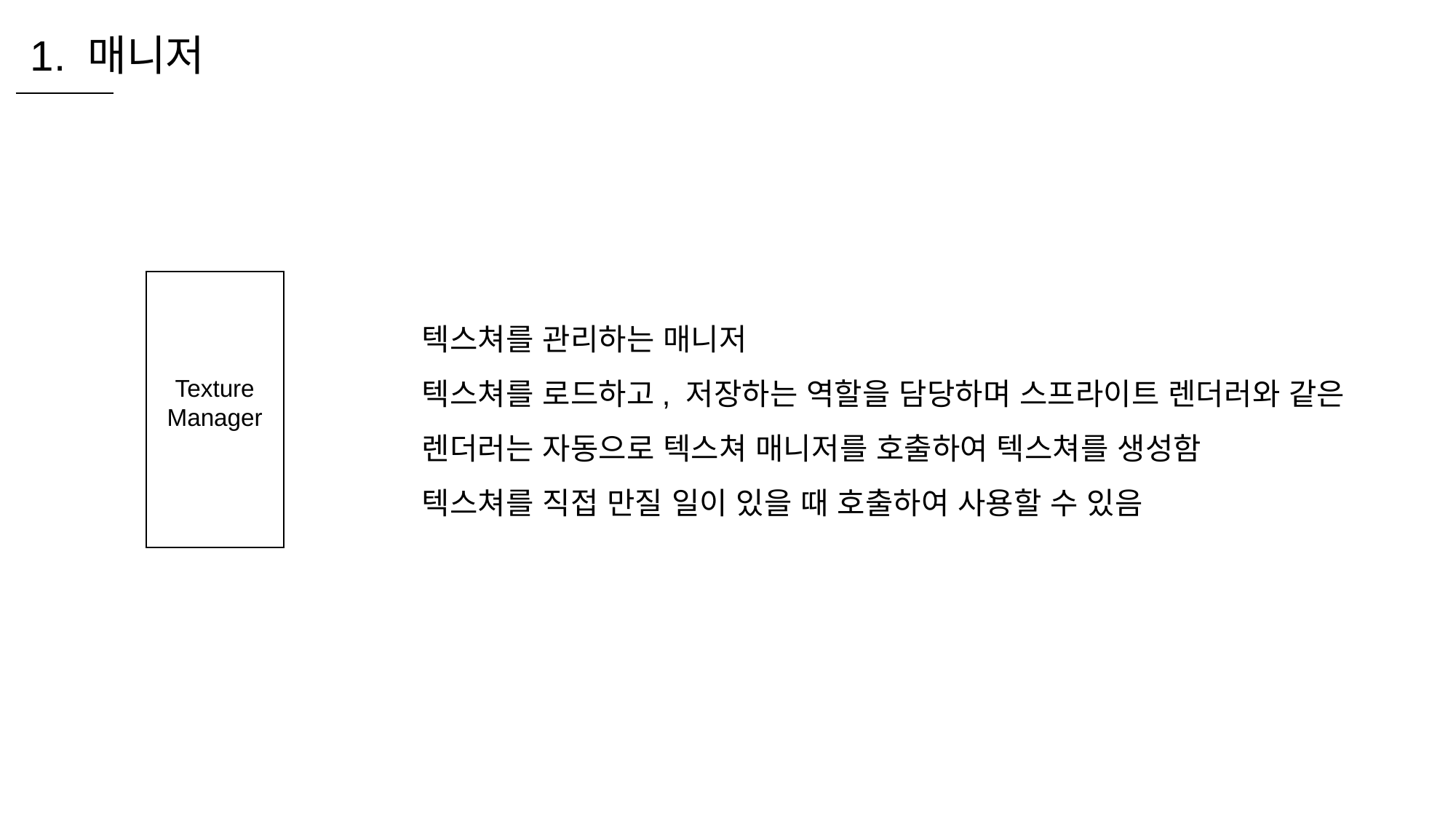

1. 매니저

Texture
Manager
텍스쳐를 관리하는 매니저
텍스쳐를 로드하고, 저장하는 역할을 담당하며 스프라이트 렌더러와 같은
렌더러는 자동으로 텍스쳐 매니저를 호출하여 텍스쳐를 생성함
텍스쳐를 직접 만질 일이 있을 때 호출하여 사용할 수 있음